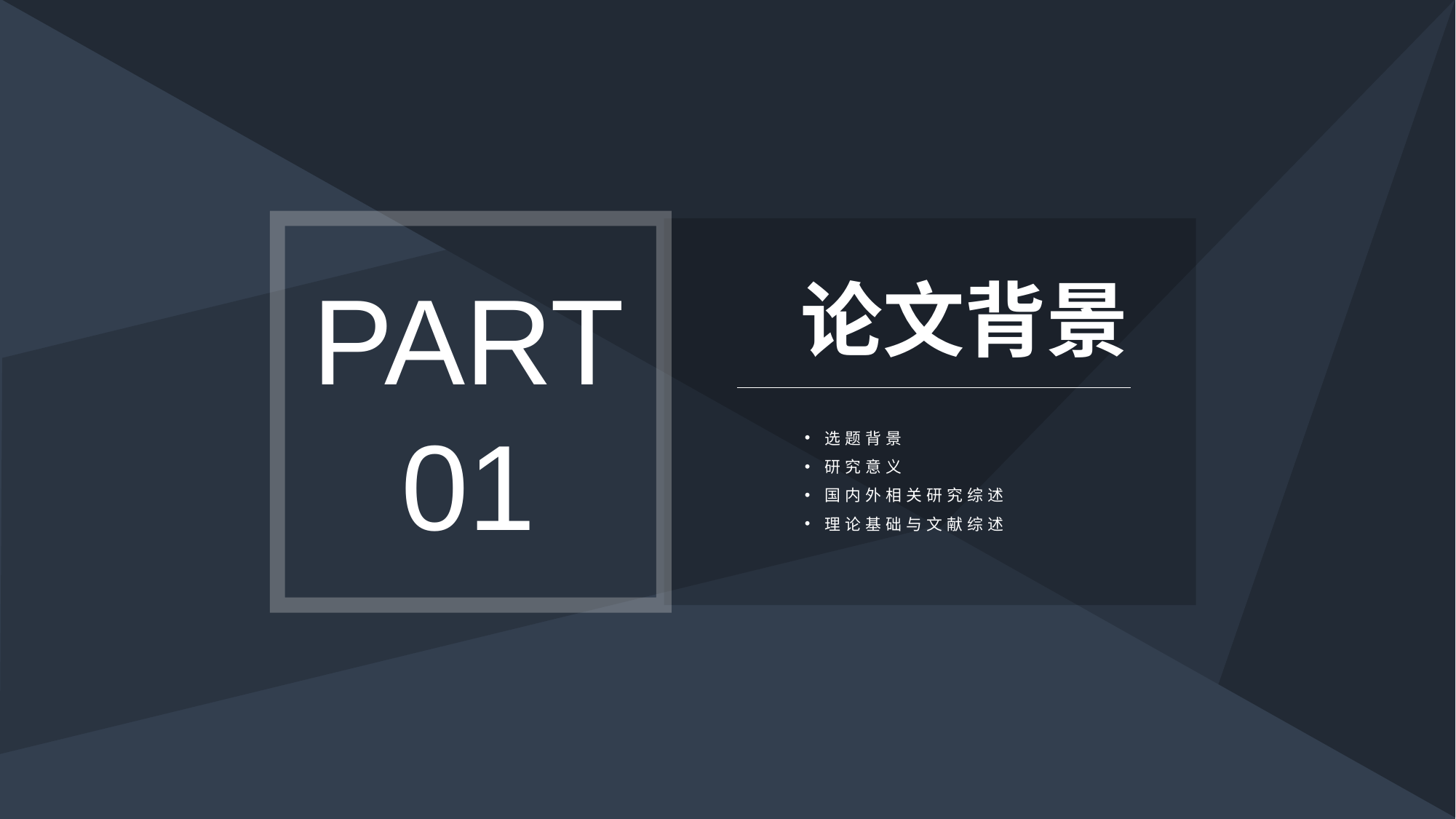

PART
01
论文背景
选题背景
研究意义
国内外相关研究综述
理论基础与文献综述